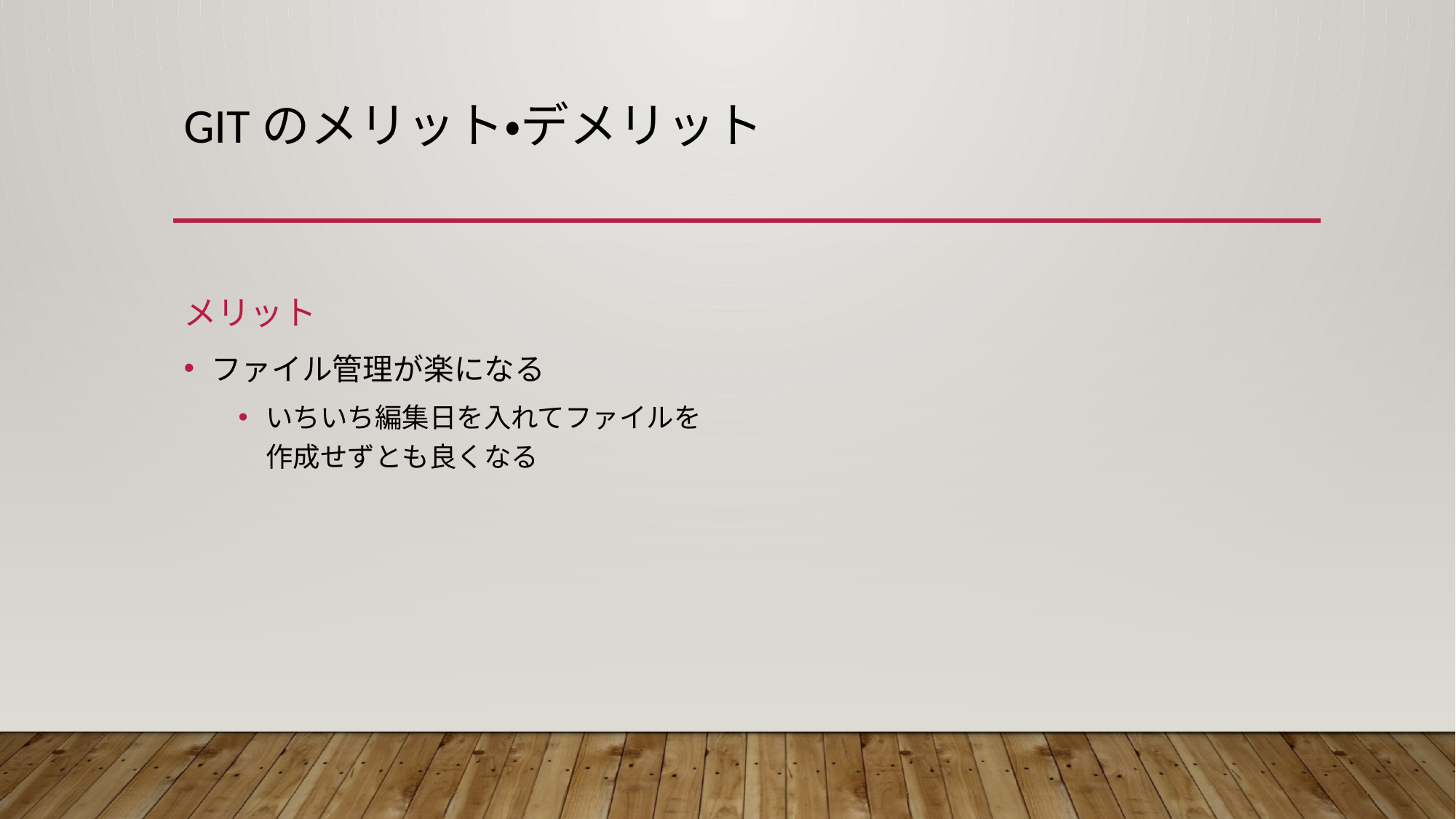

# Gitのメリット・デメリット
メリット

ファイル管理が楽になる
いちいち編集日を入れてファイルを作成せずとも良くなる